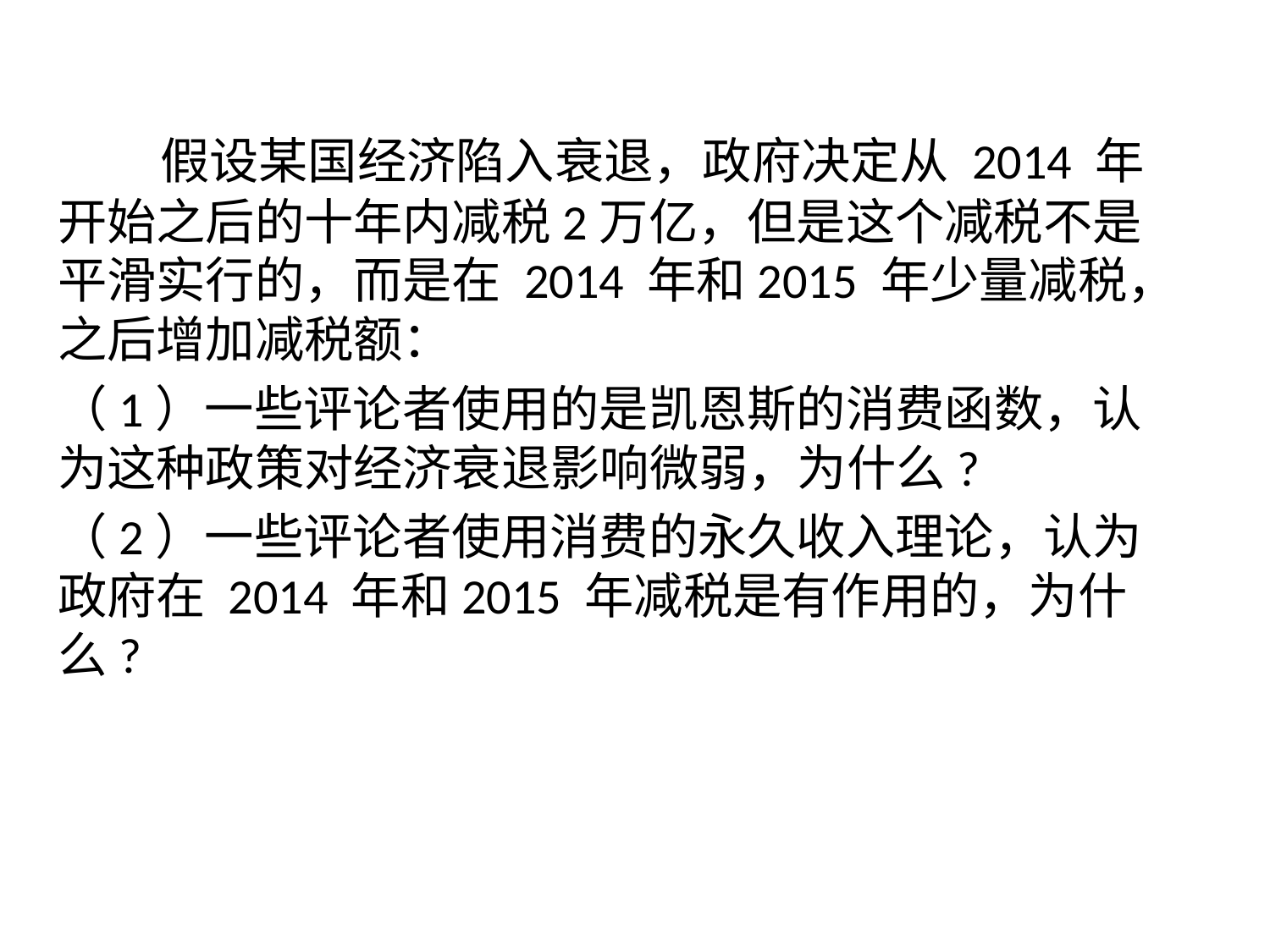

假设某国经济陷入衰退，政府决定从 2014 年开始之后的十年内减税2万亿，但是这个减税不是平滑实行的，而是在 2014 年和2015 年少量减税，之后增加减税额：
（1）一些评论者使用的是凯恩斯的消费函数，认为这种政策对经济衰退影响微弱，为什么?
（2）一些评论者使用消费的永久收入理论，认为政府在 2014 年和2015 年减税是有作用的，为什么?